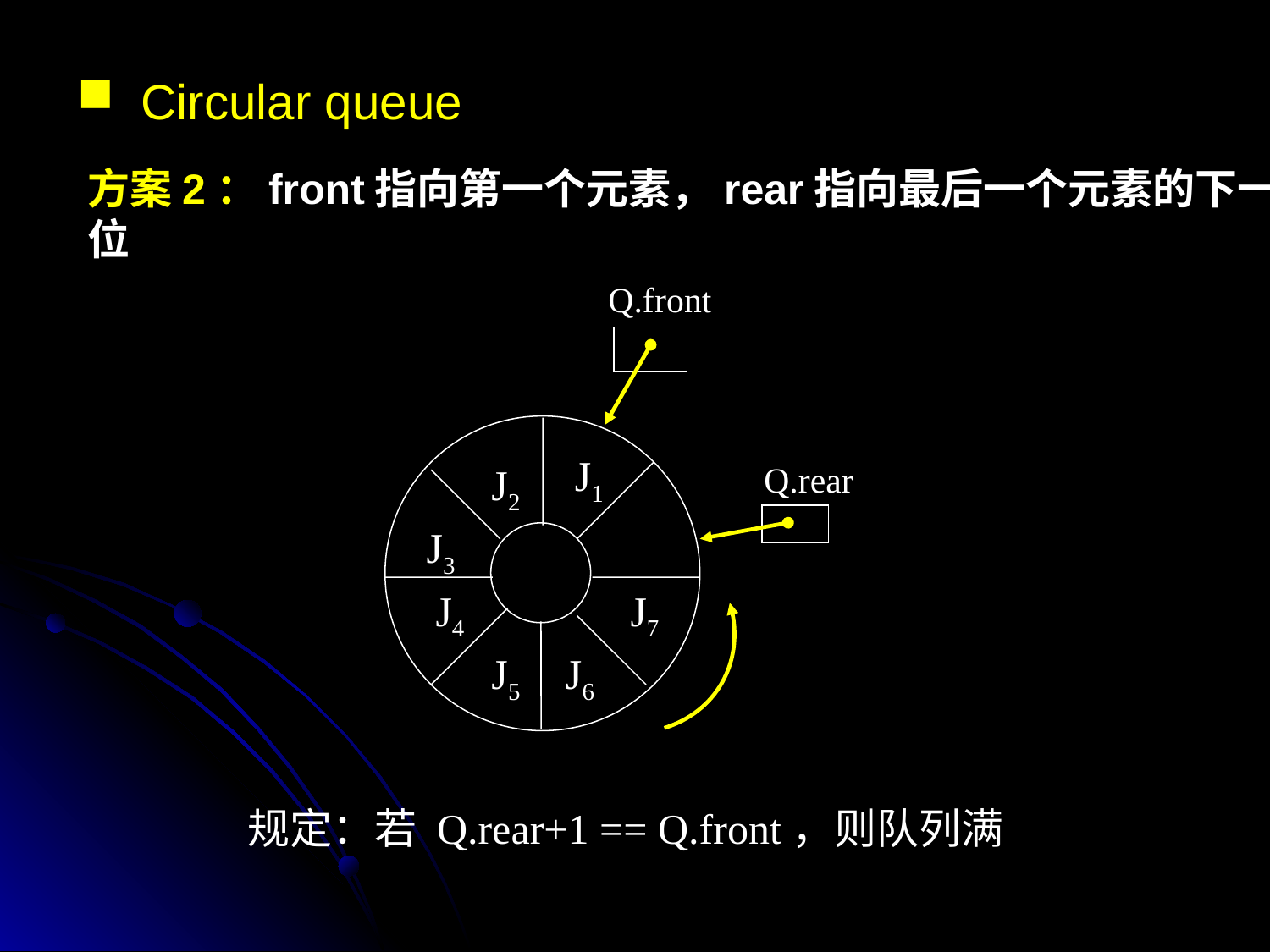

Circular queue
方案2：front指向第一个元素，rear指向最后一个元素的下一位
Q.front

J1
J2
J3
J4
J7
J5
J6
Q.rear

规定：若 Q.rear+1 == Q.front，则队列满